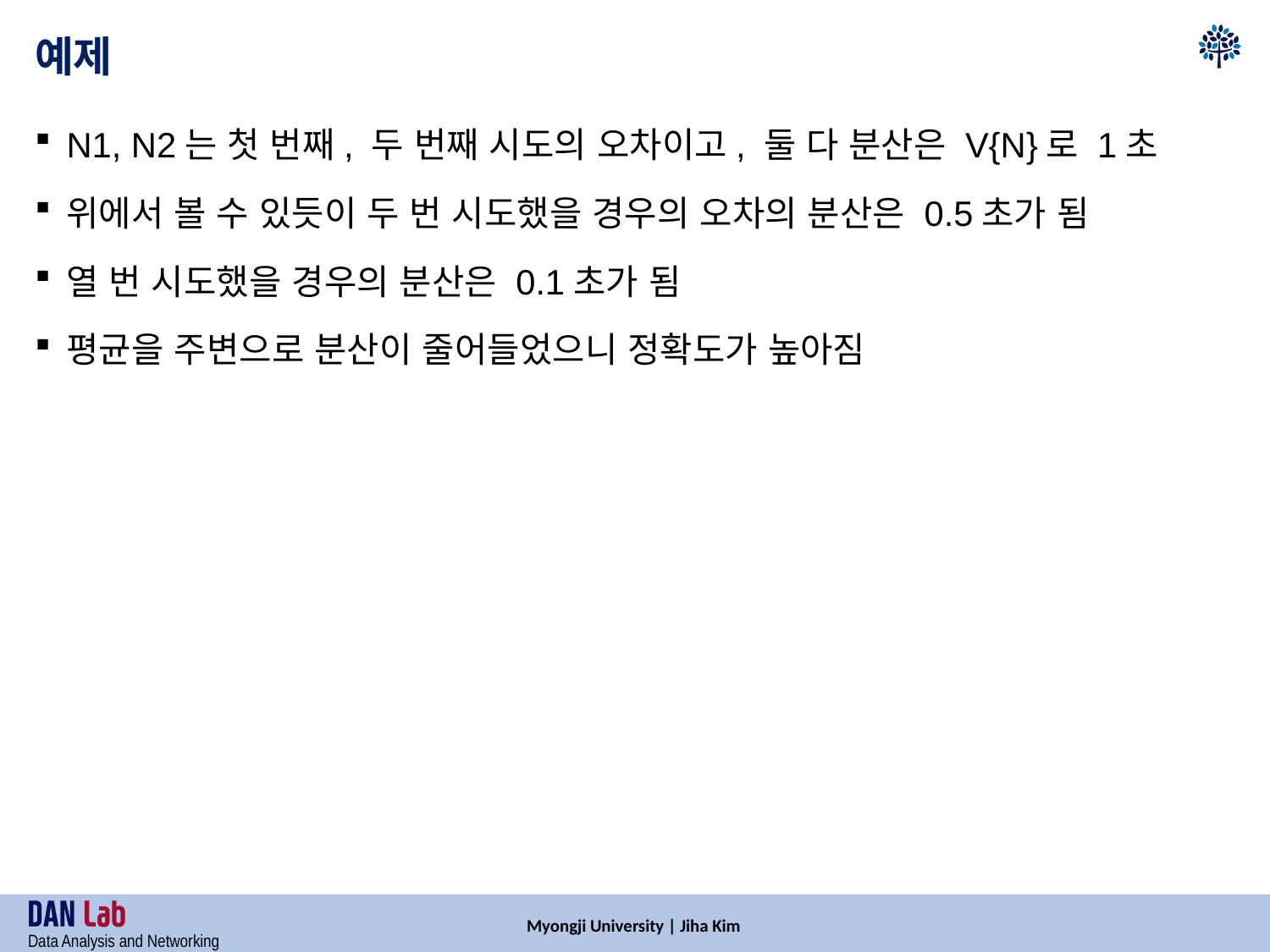

# 예제
N1, N2는 첫 번째, 두 번째 시도의 오차이고, 둘 다 분산은 V{N}로 1초
위에서 볼 수 있듯이 두 번 시도했을 경우의 오차의 분산은 0.5초가 됨
열 번 시도했을 경우의 분산은 0.1초가 됨
평균을 주변으로 분산이 줄어들었으니 정확도가 높아짐
Myongji University | Jiha Kim